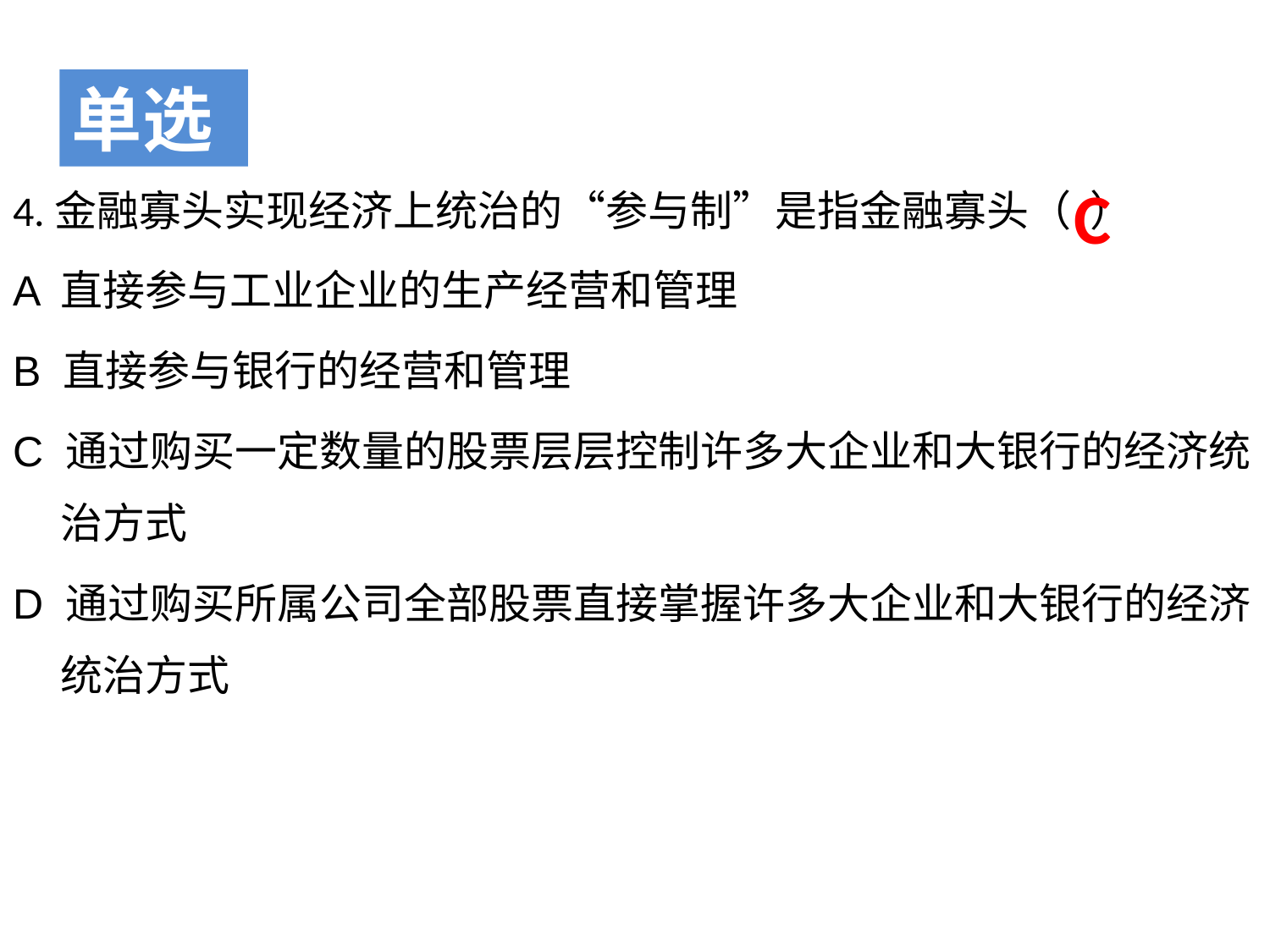

单选
4.金融寡头实现经济上统治的“参与制”是指金融寡头（  ）
A 直接参与工业企业的生产经营和管理
B 直接参与银行的经营和管理
C 通过购买一定数量的股票层层控制许多大企业和大银行的经济统治方式
D 通过购买所属公司全部股票直接掌握许多大企业和大银行的经济统治方式
C